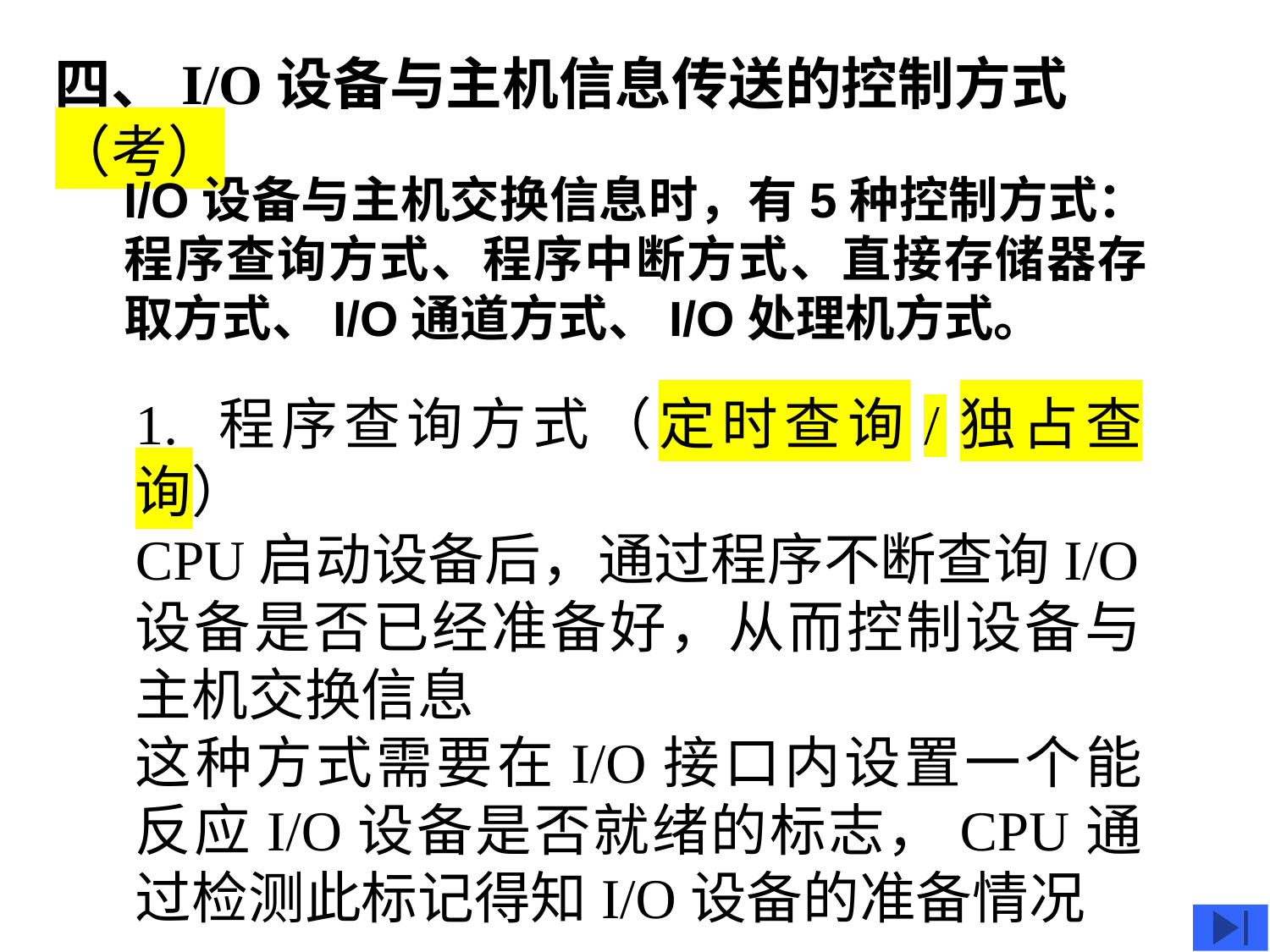

四、I/O设备与主机信息传送的控制方式（考）
I/O设备与主机交换信息时，有5种控制方式：程序查询方式、程序中断方式、直接存储器存取方式、I/O通道方式、I/O处理机方式。
1. 程序查询方式（定时查询/独占查询）
CPU启动设备后，通过程序不断查询I/O设备是否已经准备好，从而控制设备与主机交换信息
这种方式需要在I/O接口内设置一个能反应I/O设备是否就绪的标志，CPU通过检测此标记得知I/O设备的准备情况